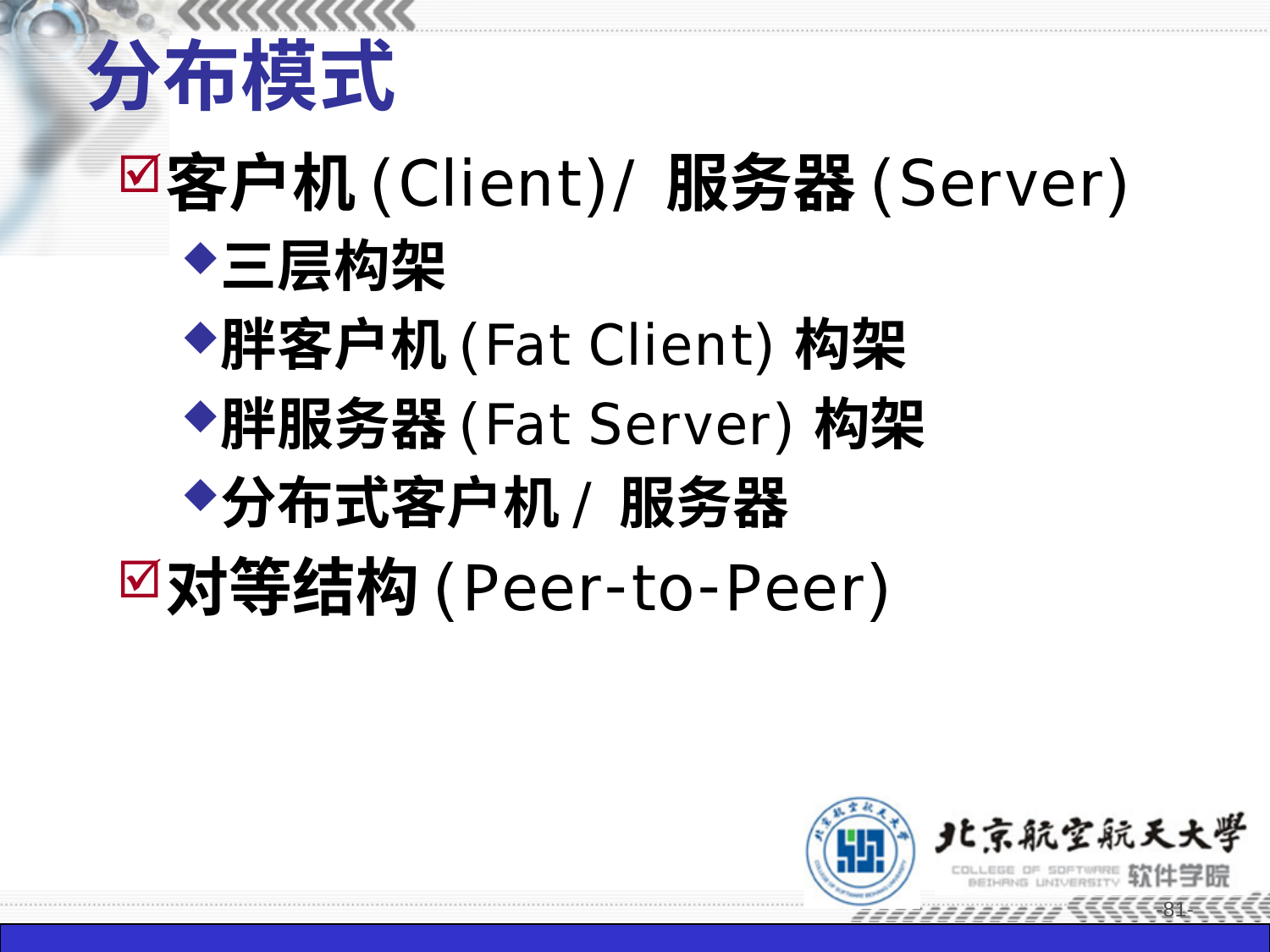

# 分布模式
客户机(Client)/服务器(Server)
三层构架
胖客户机(Fat Client)构架
胖服务器(Fat Server)构架
分布式客户机/服务器
对等结构(Peer-to-Peer)
-81-